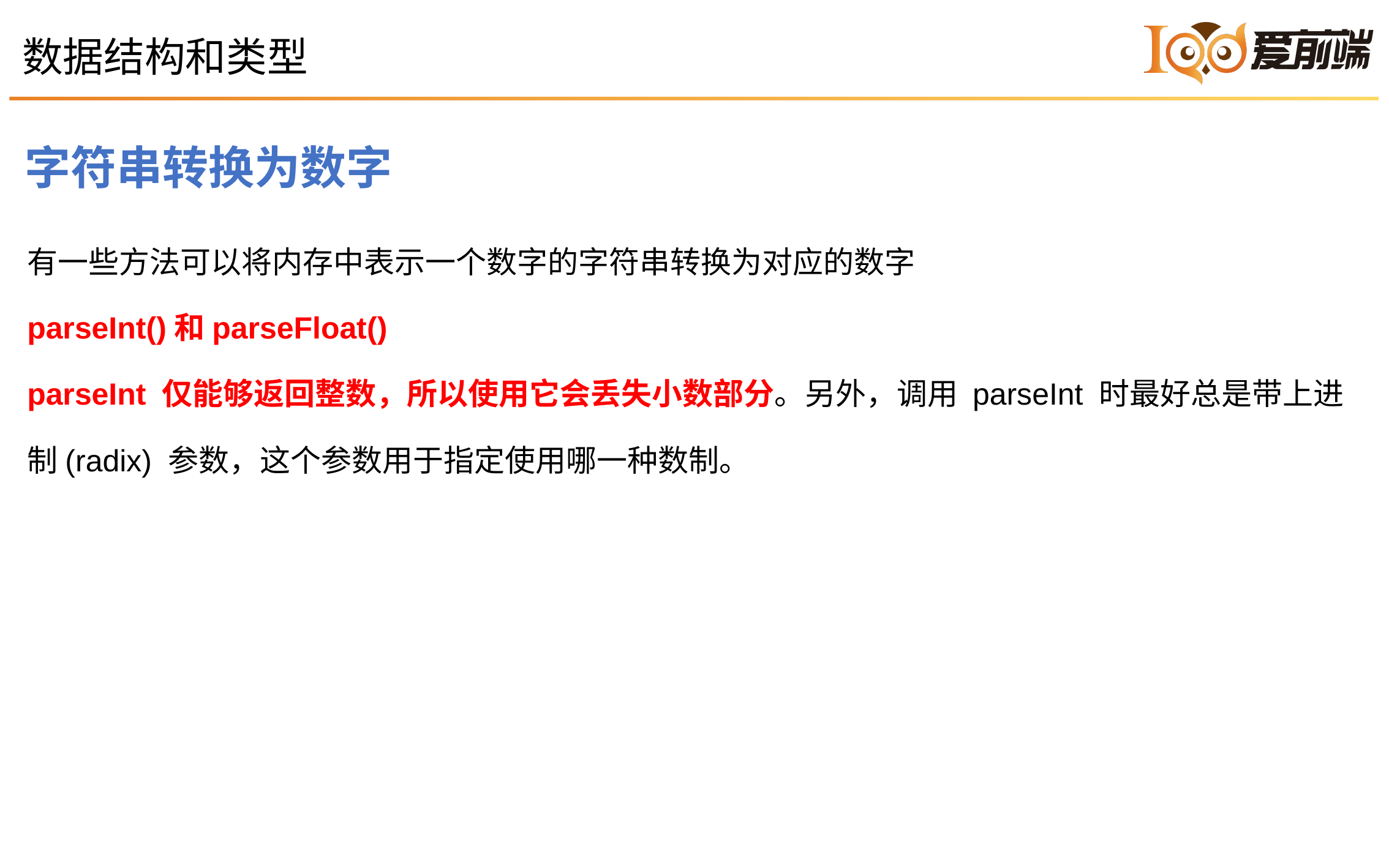

1
数据结构和类型

字符串转换为数字
有一些方法可以将内存中表示一个数字的字符串转换为对应的数字
parseInt()和parseFloat()
parseInt 仅能够返回整数，所以使用它会丢失小数部分。另外，调用 parseInt 时最好总是带上进制(radix) 参数，这个参数用于指定使用哪一种数制。